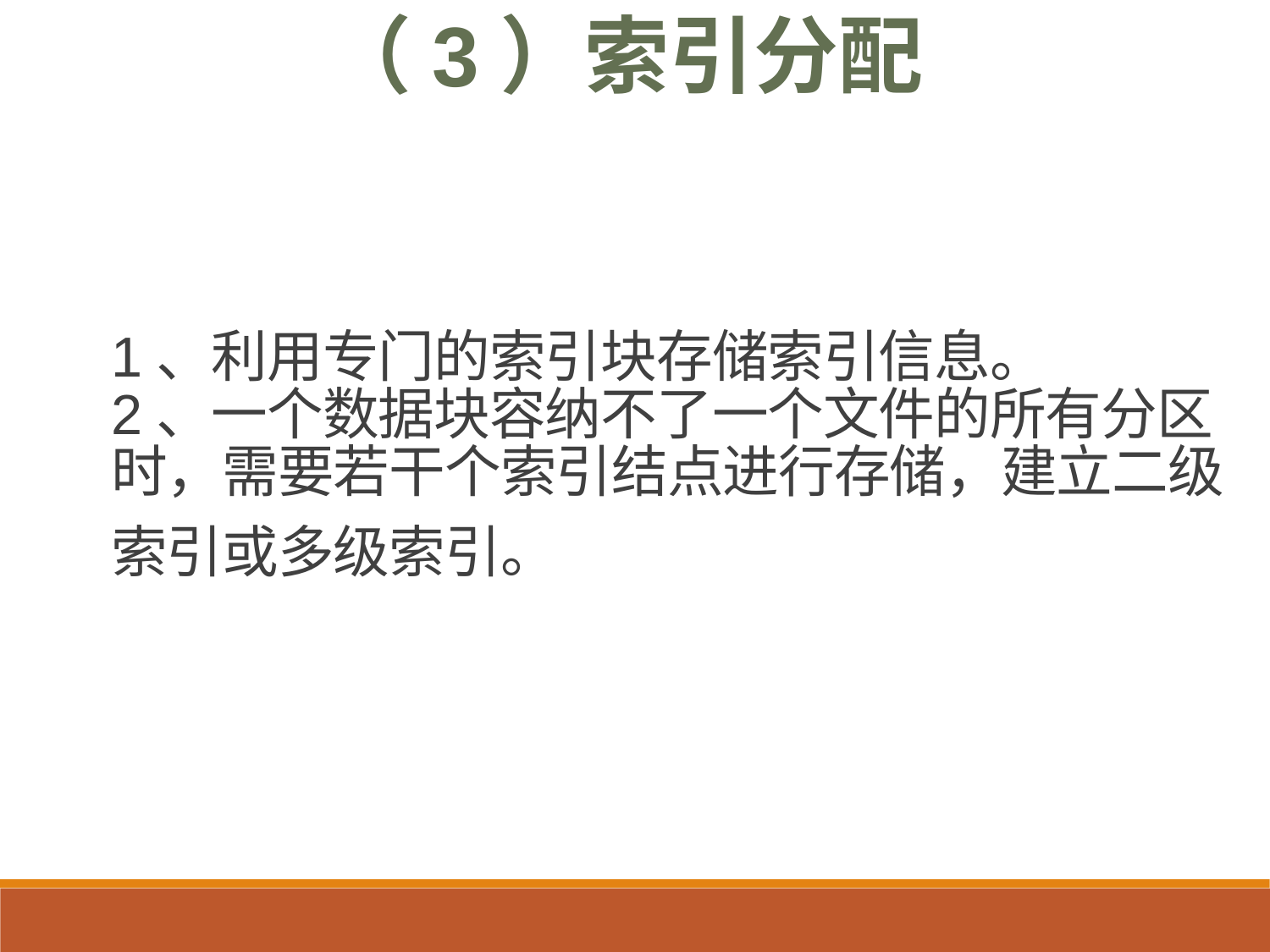

（3）索引分配
1、利用专门的索引块存储索引信息。
2、一个数据块容纳不了一个文件的所有分区时，需要若干个索引结点进行存储，建立二级索引或多级索引。